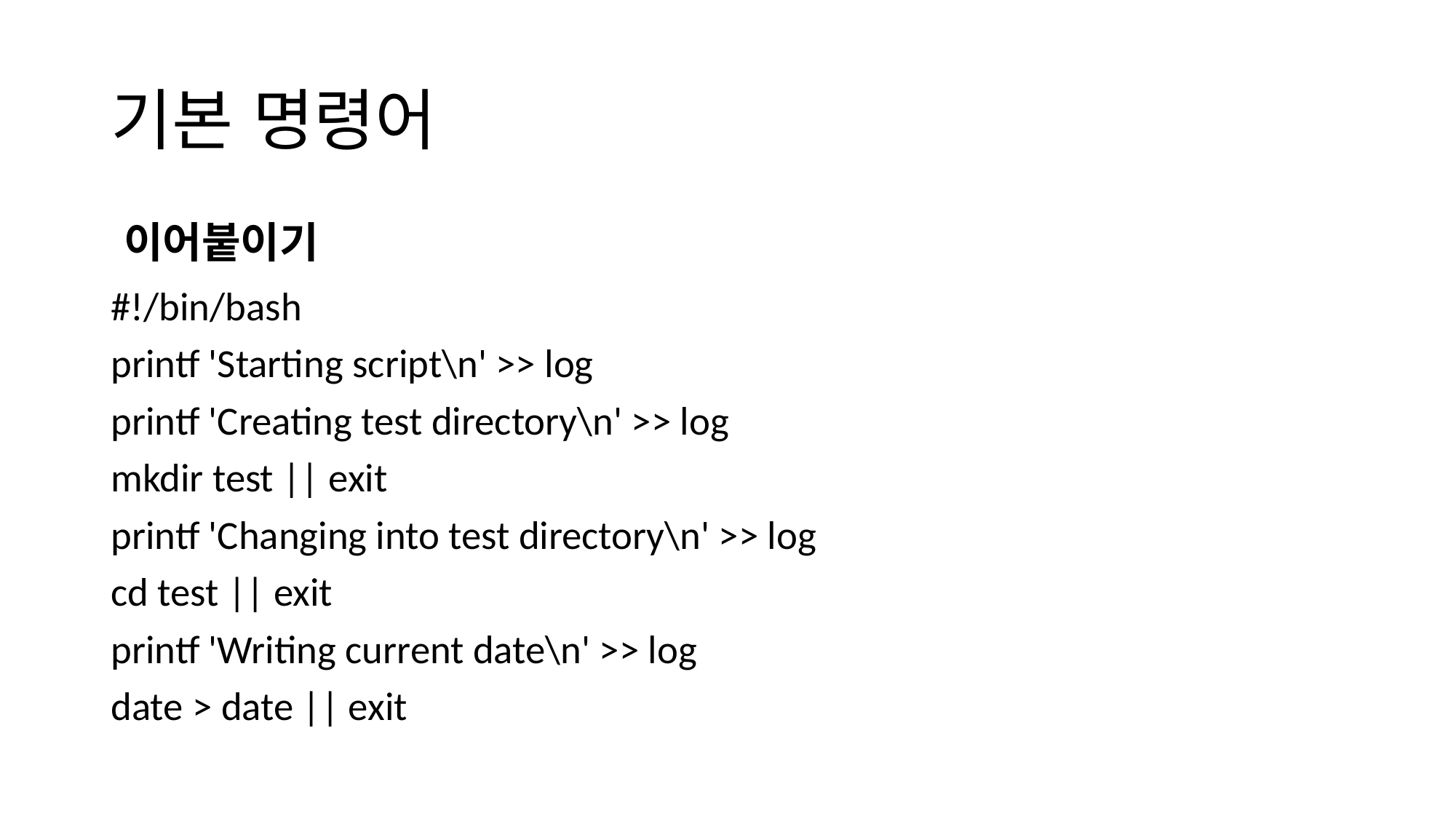

# 기본 명령어
이어붙이기
#!/bin/bash
printf 'Starting script\n' >> log
printf 'Creating test directory\n' >> log
mkdir test || exit
printf 'Changing into test directory\n' >> log
cd test || exit
printf 'Writing current date\n' >> log
date > date || exit